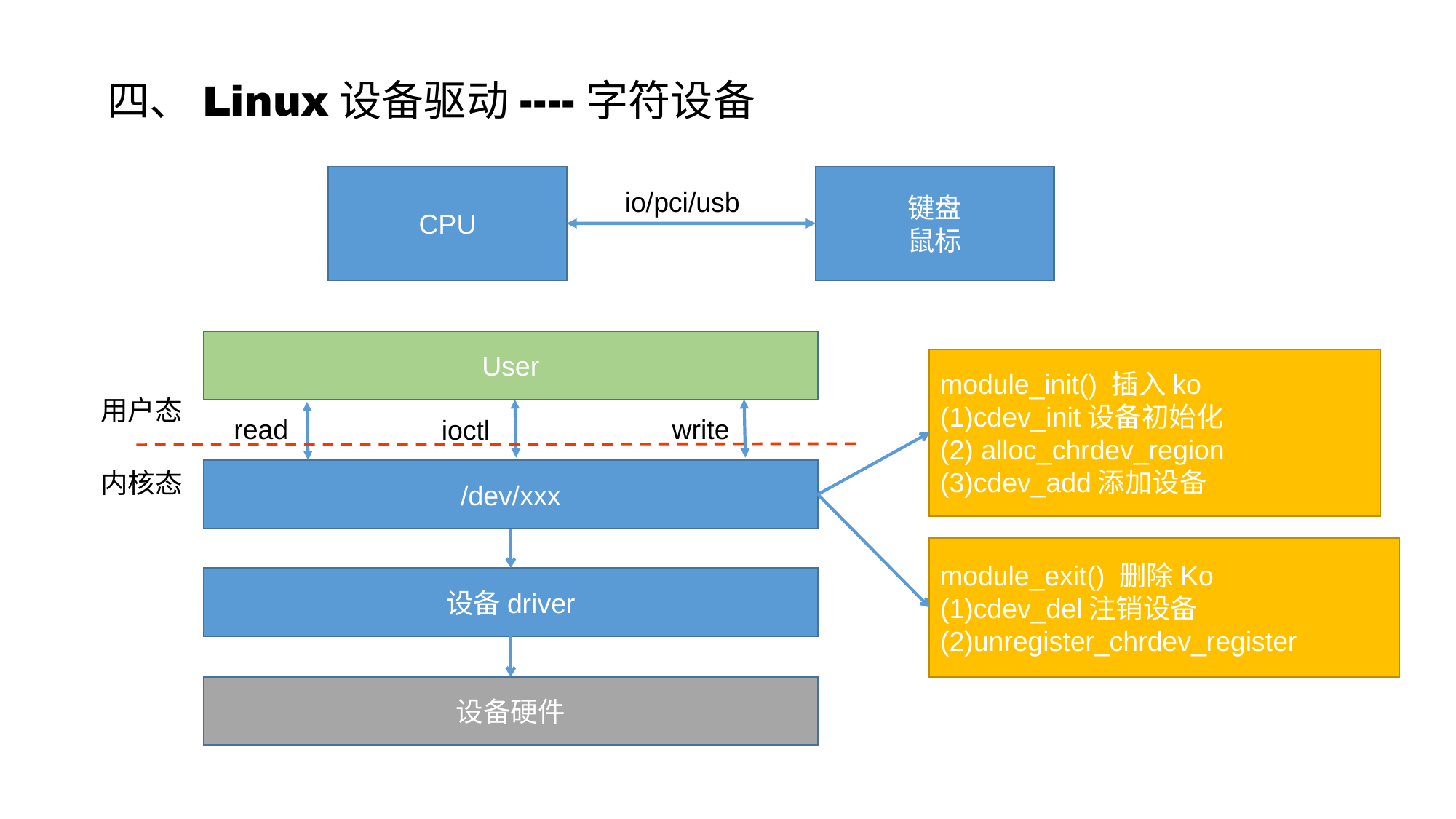

# 四、Linux设备驱动----字符设备
CPU
键盘
鼠标
io/pci/usb
User
module_init() 插入ko
(1)cdev_init设备初始化
(2) alloc_chrdev_region
(3)cdev_add添加设备
用户态
write
read
ioctl
内核态
/dev/xxx
module_exit() 删除Ko
(1)cdev_del注销设备
(2)unregister_chrdev_register
设备driver
设备硬件